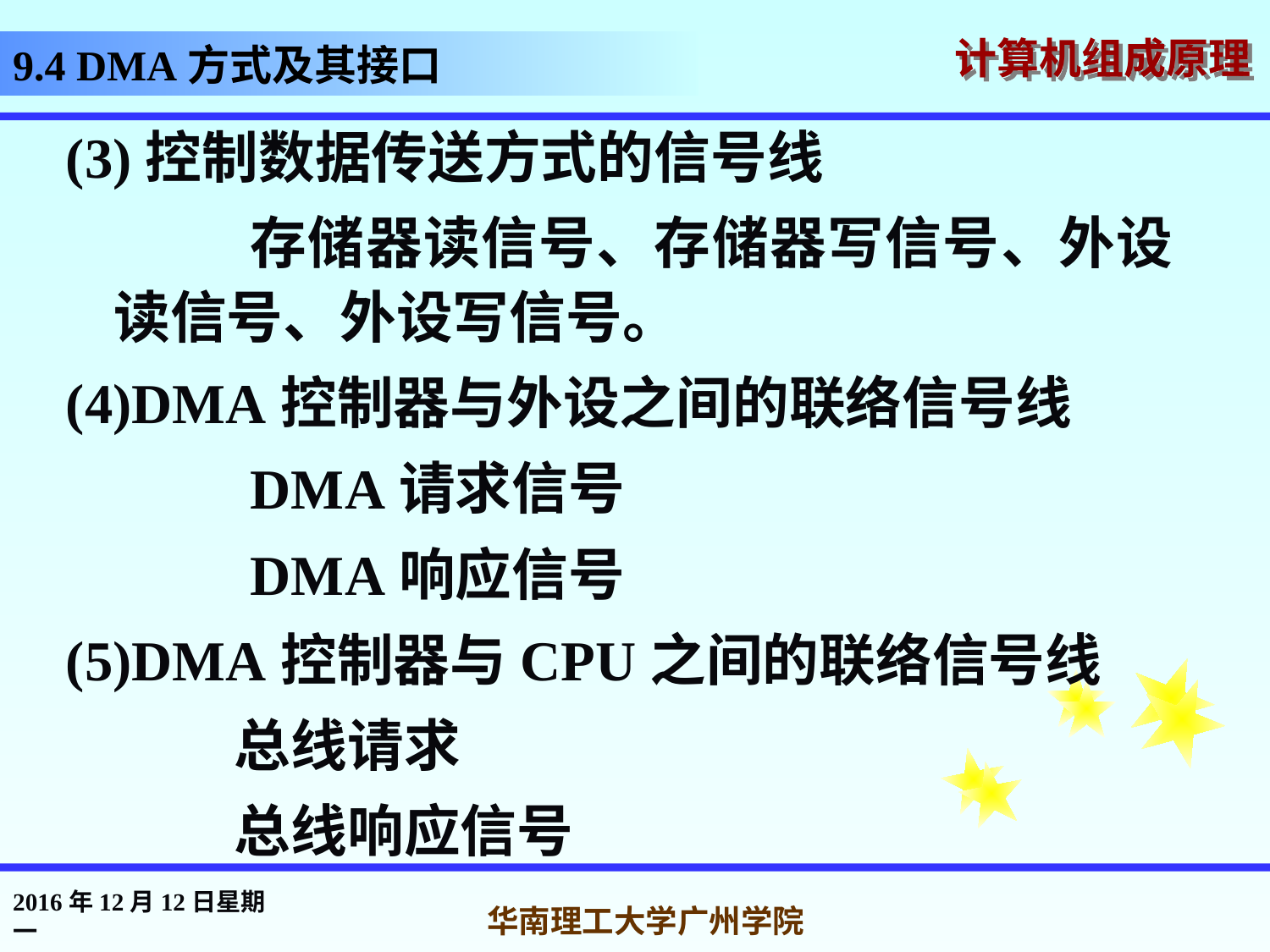

# 9.4 DMA方式及其接口
(3)控制数据传送方式的信号线
            存储器读信号、存储器写信号、外设读信号、外设写信号。
(4)DMA控制器与外设之间的联络信号线
             DMA请求信号
             DMA响应信号
(5)DMA控制器与CPU之间的联络信号线
            总线请求
            总线响应信号
2016年12月12日星期一
华南理工大学广州学院